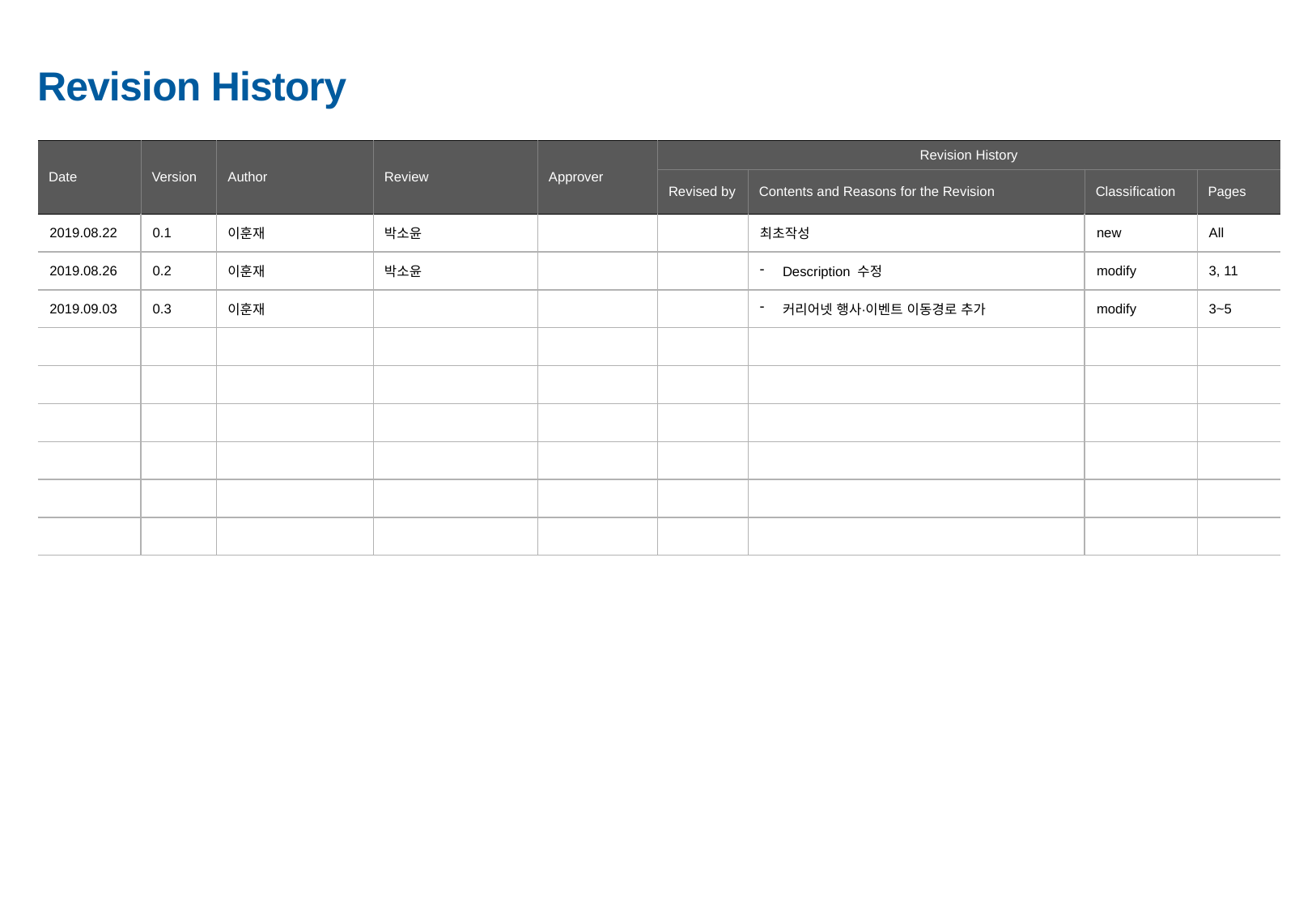

| Date | Version | Author | Review | Approver | Revision History |  |  |  |
| --- | --- | --- | --- | --- | --- | --- | --- | --- |
|  |  |  |  |  | Revised by | Contents and Reasons for the Revision | Classification | Pages |
| 2019.08.22 | 0.1 | 이훈재 | 박소윤 |  |  | 최초작성 | new | All |
| 2019.08.26 | 0.2 | 이훈재 | 박소윤 |  |  | Description 수정 | modify | 3, 11 |
| 2019.09.03 | 0.3 | 이훈재 |  |  |  | 커리어넷 행사∙이벤트 이동경로 추가 | modify | 3~5 |
|  |  |  |  |  |  |  |  |  |
|  |  |  |  |  |  |  |  |  |
|  |  |  |  |  |  |  |  |  |
|  |  |  |  |  |  |  |  |  |
|  |  |  |  |  |  |  |  |  |
|  |  |  |  |  |  |  |  |  |